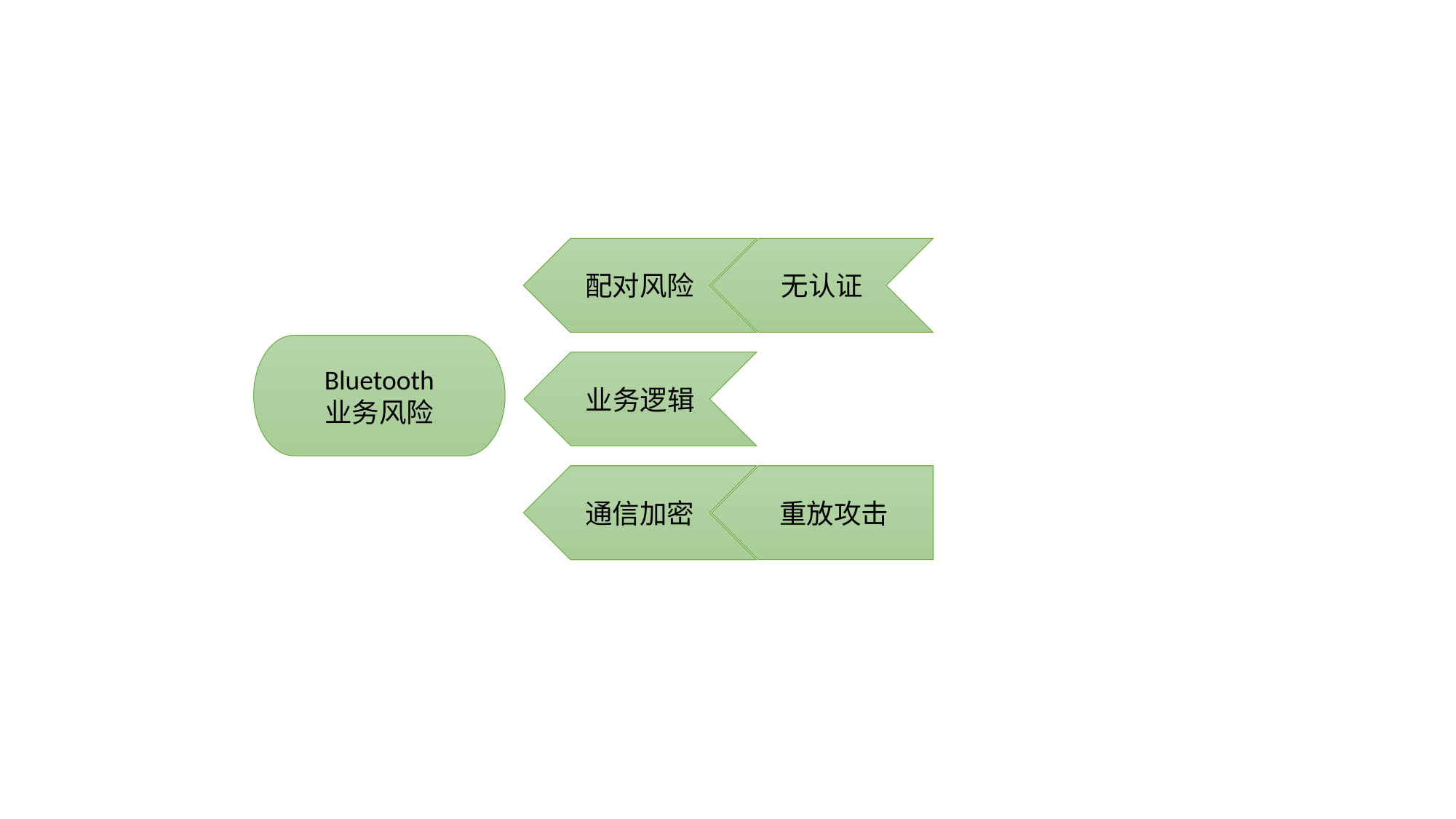

配对风险
无认证
Bluetooth
业务风险
业务逻辑
通信加密
重放攻击